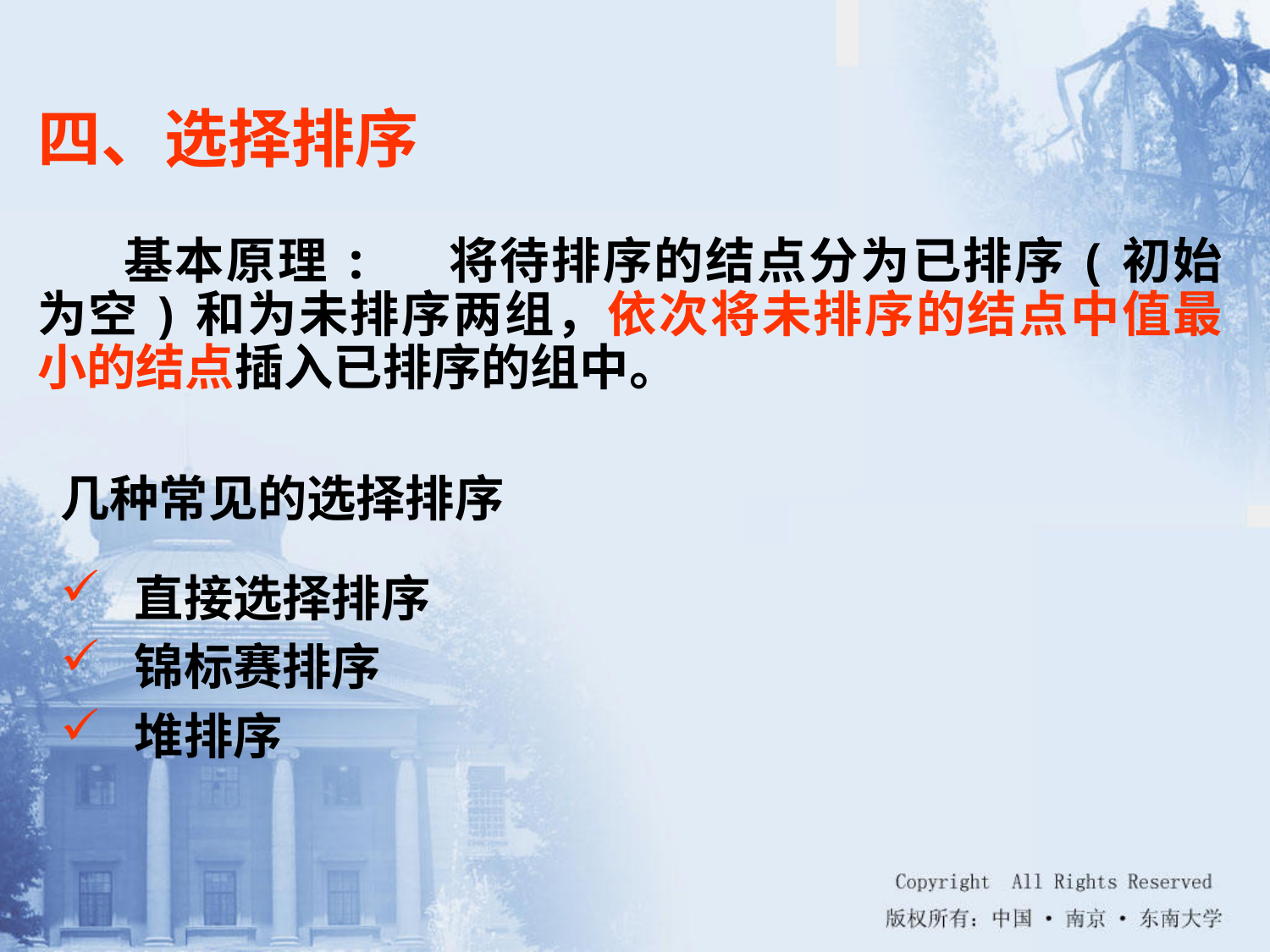

# 四、选择排序
基本原理:  将待排序的结点分为已排序(初始为空)和为未排序两组，依次将未排序的结点中值最小的结点插入已排序的组中。
几种常见的选择排序
直接选择排序
锦标赛排序
堆排序